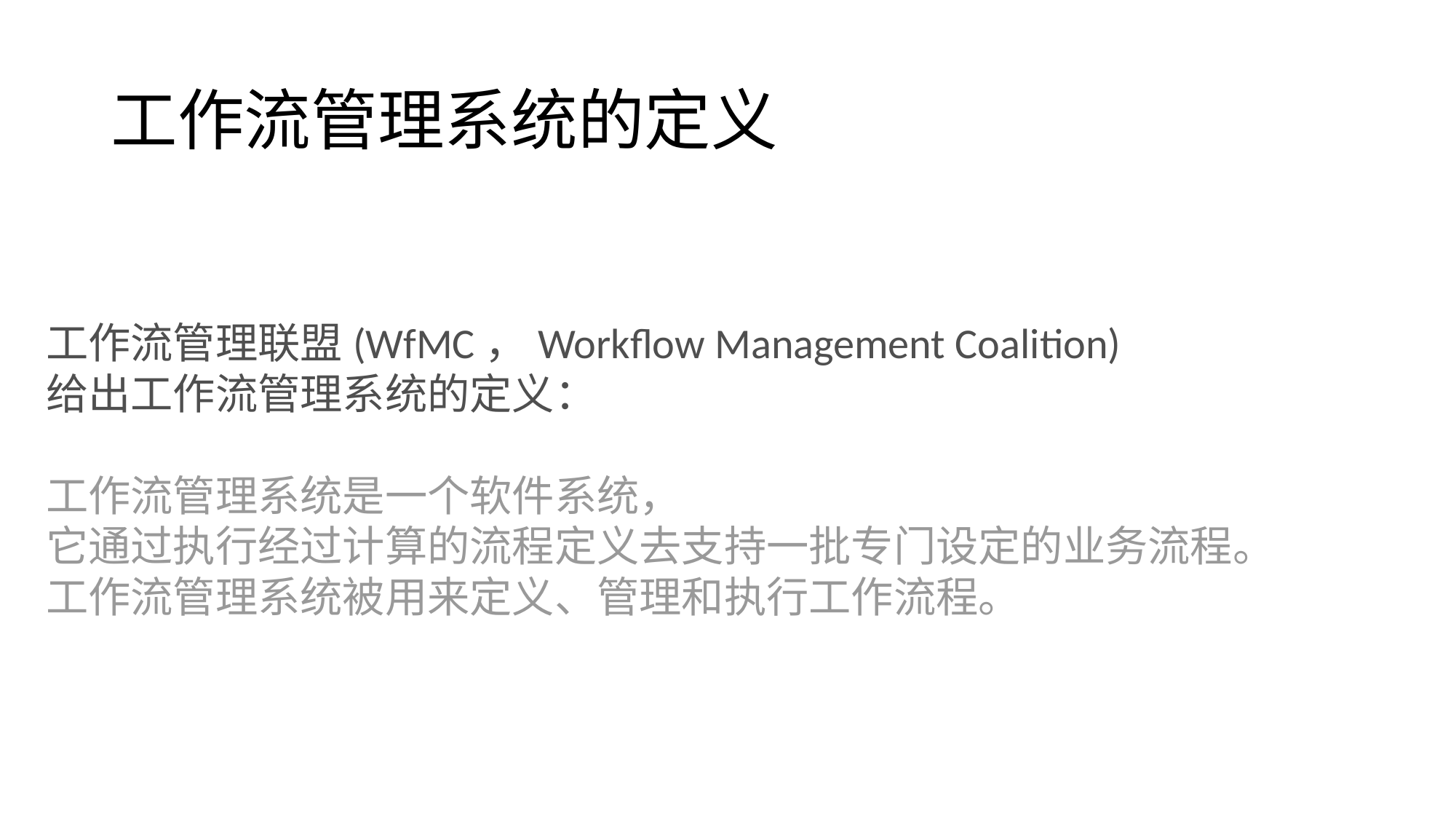

# 工作流管理系统的定义
工作流管理联盟(WfMC，Workflow Management Coalition)
给出工作流管理系统的定义：

工作流管理系统是一个软件系统，
它通过执行经过计算的流程定义去支持一批专门设定的业务流程。
工作流管理系统被用来定义、管理和执行工作流程。